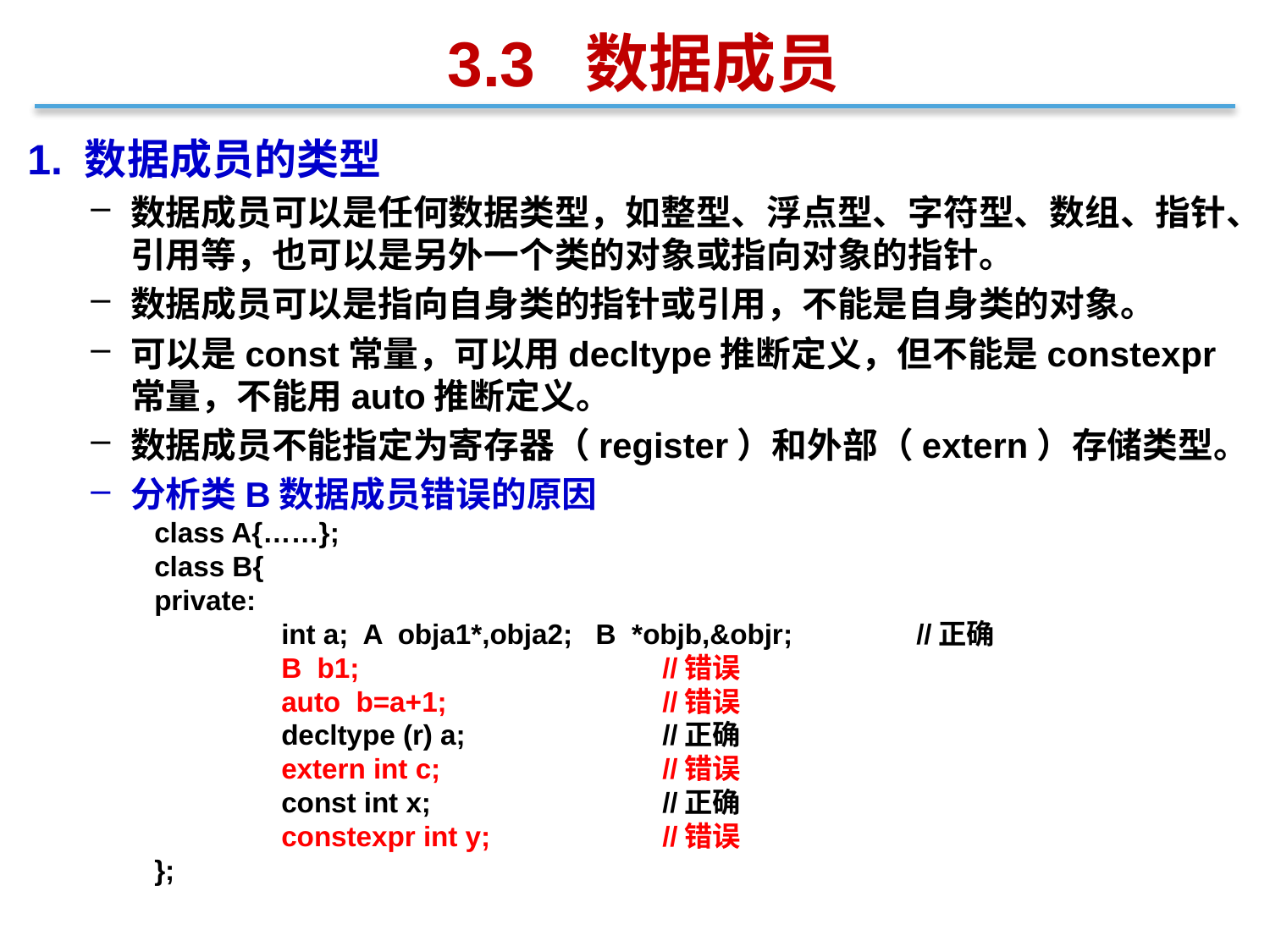

3.3  数据成员
1. 数据成员的类型
数据成员可以是任何数据类型，如整型、浮点型、字符型、数组、指针、引用等，也可以是另外一个类的对象或指向对象的指针。
数据成员可以是指向自身类的指针或引用，不能是自身类的对象。
可以是const常量，可以用decltype推断定义，但不能是constexpr常量，不能用auto推断定义。
数据成员不能指定为寄存器（register）和外部（extern）存储类型。
分析类B数据成员错误的原因
	class A{……};
	class B{
	private:
		int a;  A  obja1*,obja2;   B  *objb,&objr; 	//正确
		B  b1;          		//错误
		auto  b=a+1;       		//错误
    		decltype (r) a;          	//正确
		extern int c;      		//错误
    		const int x;              	//正确
		constexpr int y;       	//错误
	};